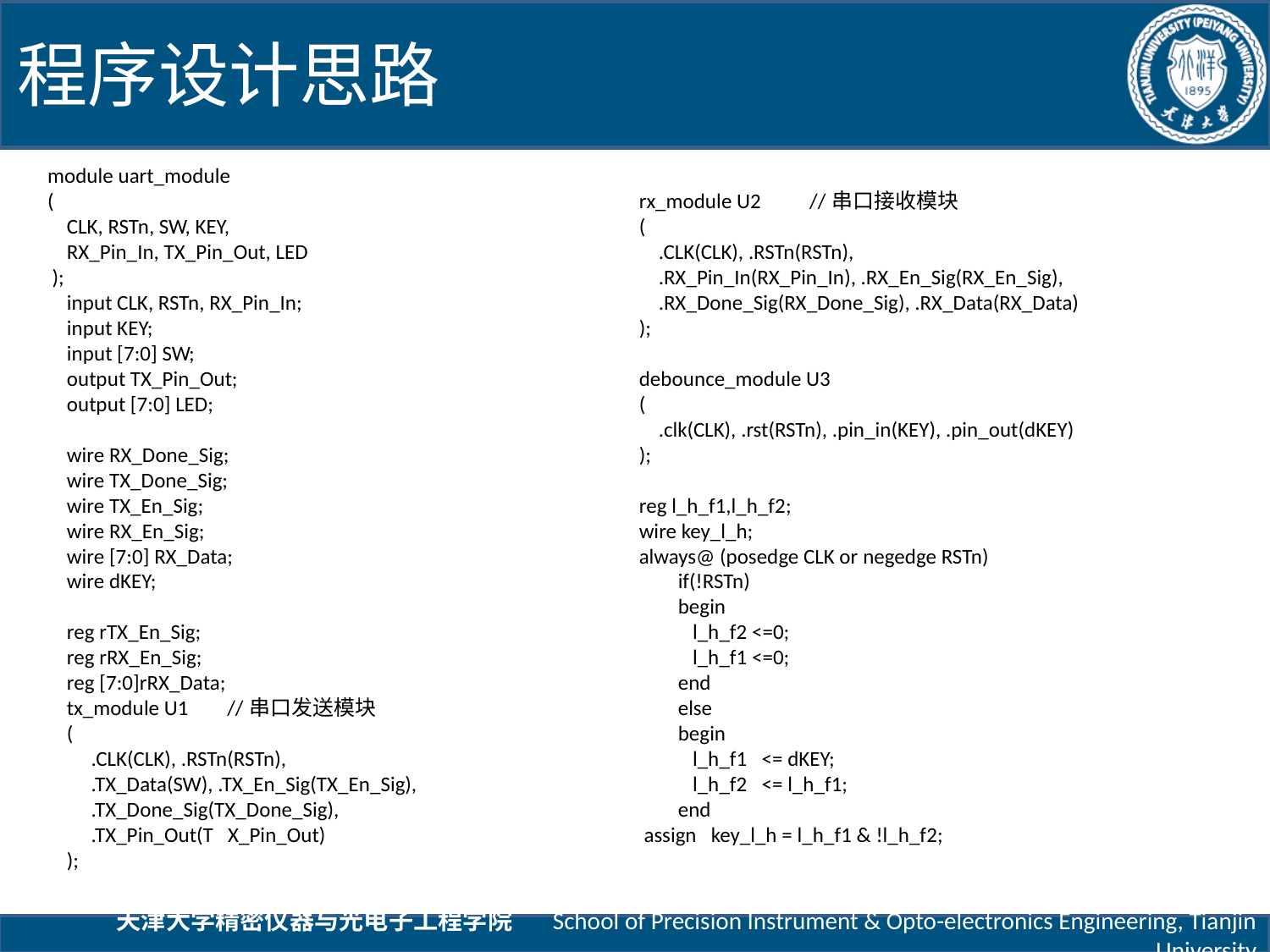

程序设计思路
module uart_module
(
    CLK, RSTn, SW, KEY,
    RX_Pin_In, TX_Pin_Out, LED
 );
    input CLK, RSTn, RX_Pin_In;
    input KEY;
    input [7:0] SW;
    output TX_Pin_Out;
    output [7:0] LED;

    wire RX_Done_Sig;
    wire TX_Done_Sig;
    wire TX_En_Sig;
    wire RX_En_Sig;
    wire [7:0] RX_Data;
    wire dKEY;

    reg rTX_En_Sig;
    reg rRX_En_Sig;
    reg [7:0]rRX_Data;
    tx_module U1        //串口发送模块
    (
         .CLK(CLK), .RSTn(RSTn),
         .TX_Data(SW), .TX_En_Sig(TX_En_Sig),
         .TX_Done_Sig(TX_Done_Sig),
         .TX_Pin_Out(T   X_Pin_Out)
    );

    rx_module U2          //串口接收模块
    (
        .CLK(CLK), .RSTn(RSTn),
        .RX_Pin_In(RX_Pin_In), .RX_En_Sig(RX_En_Sig),
        .RX_Done_Sig(RX_Done_Sig), .RX_Data(RX_Data)
    );

    debounce_module U3
    (
        .clk(CLK), .rst(RSTn), .pin_in(KEY), .pin_out(dKEY)
    );

    reg l_h_f1,l_h_f2;
    wire key_l_h;
    always@ (posedge CLK or negedge RSTn)
            if(!RSTn)
            begin
               l_h_f2 <=0;
               l_h_f1 <=0;
            end
            else
            begin
               l_h_f1   <= dKEY;
               l_h_f2   <= l_h_f1;
            end
     assign   key_l_h = l_h_f1 & !l_h_f2;